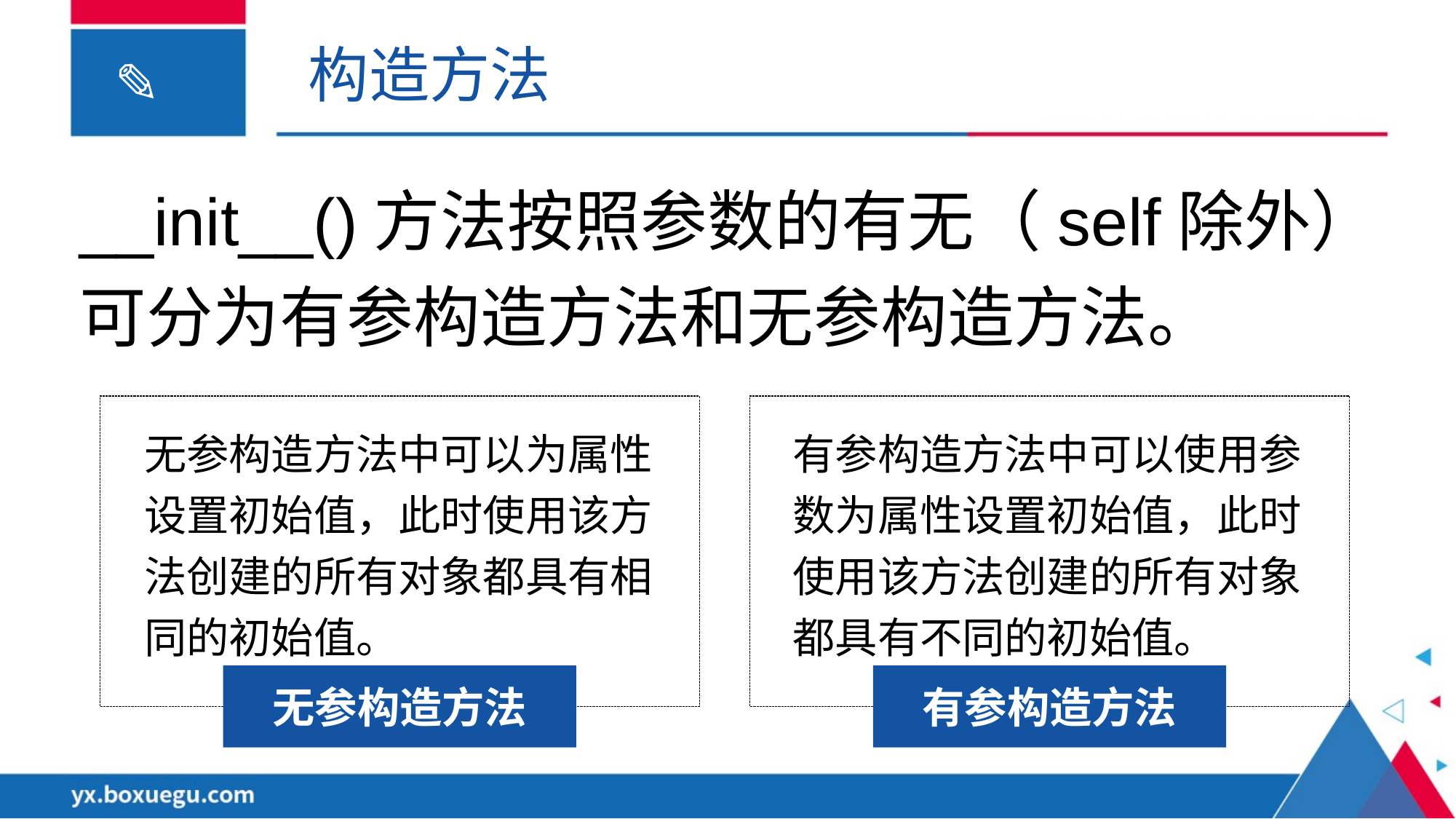

构造方法
__init__()方法按照参数的有无（self除外）可分为有参构造方法和无参构造方法。

有参构造方法中可以使用参数为属性设置初始值，此时使用该方法创建的所有对象都具有不同的初始值。
无参构造方法中可以为属性设置初始值，此时使用该方法创建的所有对象都具有相同的初始值。
无参构造方法
有参构造方法